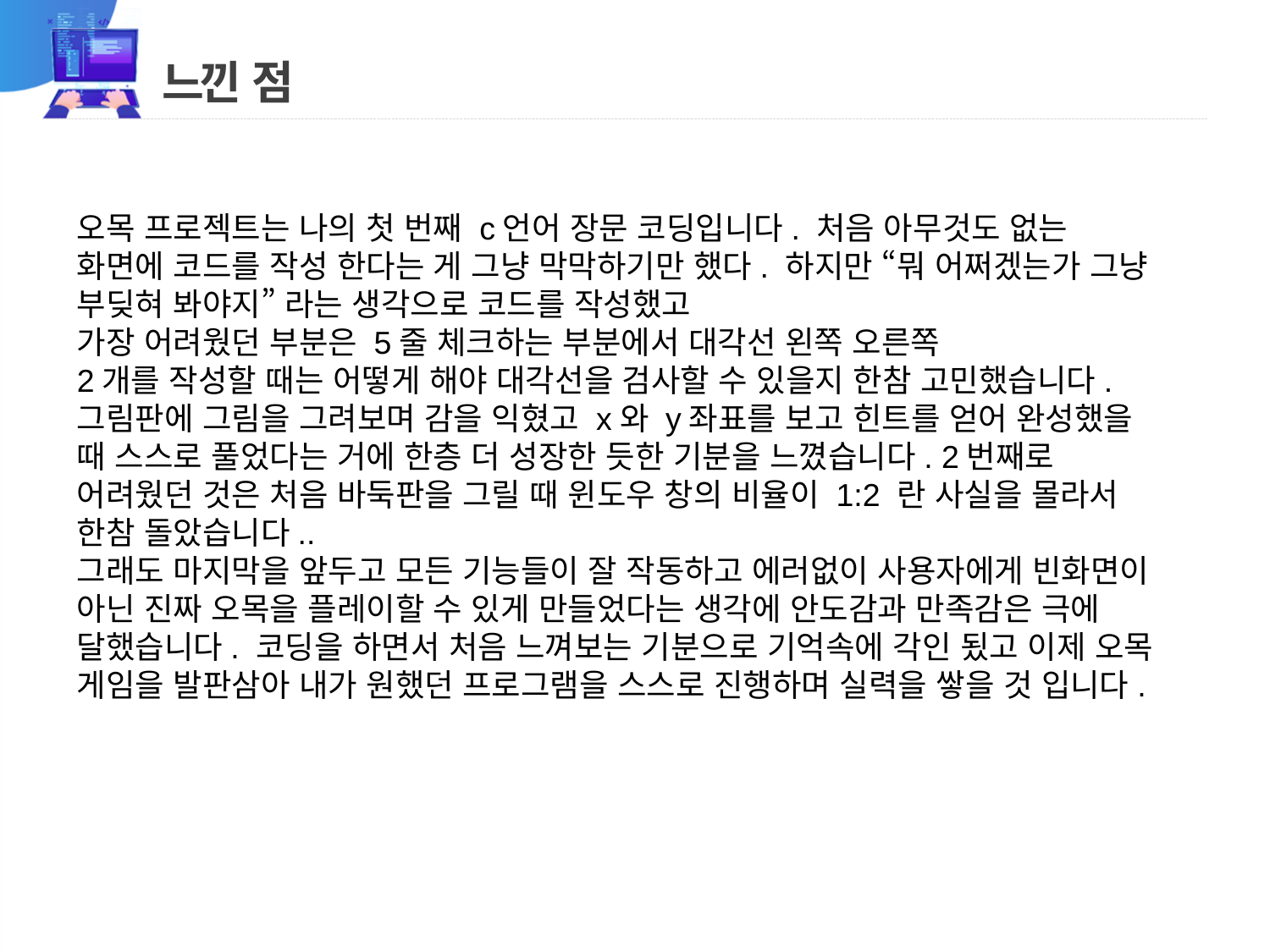

# 느낀  점
오목 프로젝트는 나의 첫 번째 c언어 장문 코딩입니다. 처음 아무것도 없는 화면에 코드를 작성 한다는 게 그냥 막막하기만 했다. 하지만 “뭐 어쩌겠는가 그냥 부딪혀 봐야지” 라는 생각으로 코드를 작성했고
가장 어려웠던 부분은 5줄 체크하는 부분에서 대각선 왼쪽 오른쪽
2개를 작성할 때는 어떻게 해야 대각선을 검사할 수 있을지 한참 고민했습니다. 그림판에 그림을 그려보며 감을 익혔고 x와 y좌표를 보고 힌트를 얻어 완성했을 때 스스로 풀었다는 거에 한층 더 성장한 듯한 기분을 느꼈습니다. 2번째로 어려웠던 것은 처음 바둑판을 그릴 때 윈도우 창의 비율이 1:2 란 사실을 몰라서 한참 돌았습니다..
그래도 마지막을 앞두고 모든 기능들이 잘 작동하고 에러없이 사용자에게 빈화면이 아닌 진짜 오목을 플레이할 수 있게 만들었다는 생각에 안도감과 만족감은 극에 달했습니다. 코딩을 하면서 처음 느껴보는 기분으로 기억속에 각인 됬고 이제 오목 게임을 발판삼아 내가 원했던 프로그램을 스스로 진행하며 실력을 쌓을 것 입니다.